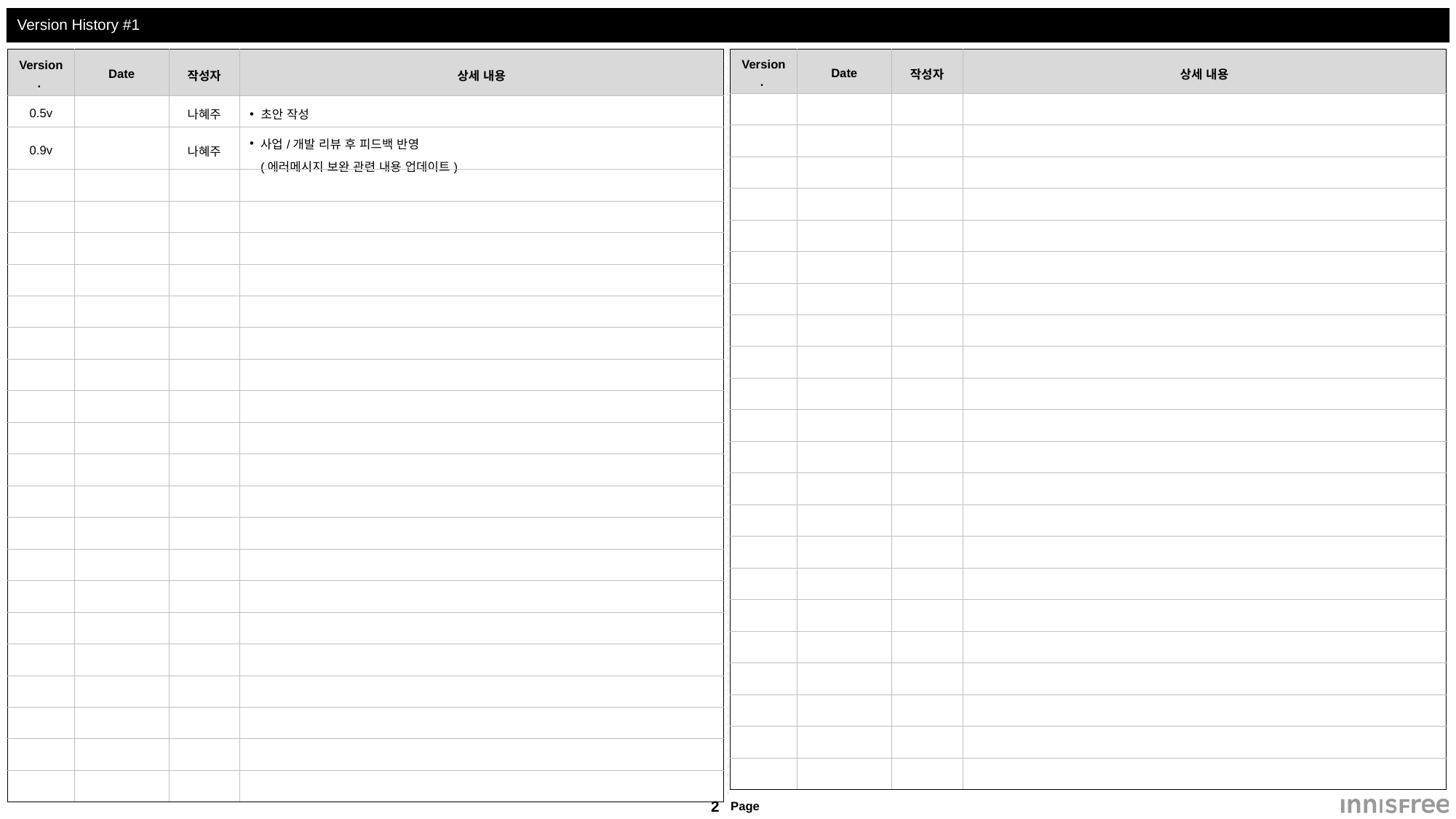

# Version History #1
| Version. | Date | 작성자 | 상세 내용 |
| --- | --- | --- | --- |
| 0.5v |  | 나혜주 | 초안 작성 |
| 0.9v |  | 나혜주 | 사업/개발 리뷰 후 피드백 반영 (에러메시지 보완 관련 내용 업데이트) |
|  |  |  |  |
|  |  |  |  |
|  |  |  |  |
|  |  |  |  |
|  |  |  |  |
|  |  |  |  |
|  |  |  |  |
|  |  |  |  |
|  |  |  |  |
|  |  |  |  |
|  |  |  |  |
|  |  |  |  |
|  |  |  |  |
|  |  |  |  |
|  |  |  |  |
|  |  |  |  |
|  |  |  |  |
|  |  |  |  |
|  |  |  |  |
|  |  |  |  |
| Version. | Date | 작성자 | 상세 내용 |
| --- | --- | --- | --- |
|  |  |  |  |
|  |  |  |  |
|  |  |  |  |
|  |  |  |  |
|  |  |  |  |
|  |  |  |  |
|  |  |  |  |
|  |  |  |  |
|  |  |  |  |
|  |  |  |  |
|  |  |  |  |
|  |  |  |  |
|  |  |  |  |
|  |  |  |  |
|  |  |  |  |
|  |  |  |  |
|  |  |  |  |
|  |  |  |  |
|  |  |  |  |
|  |  |  |  |
|  |  |  |  |
|  |  |  |  |